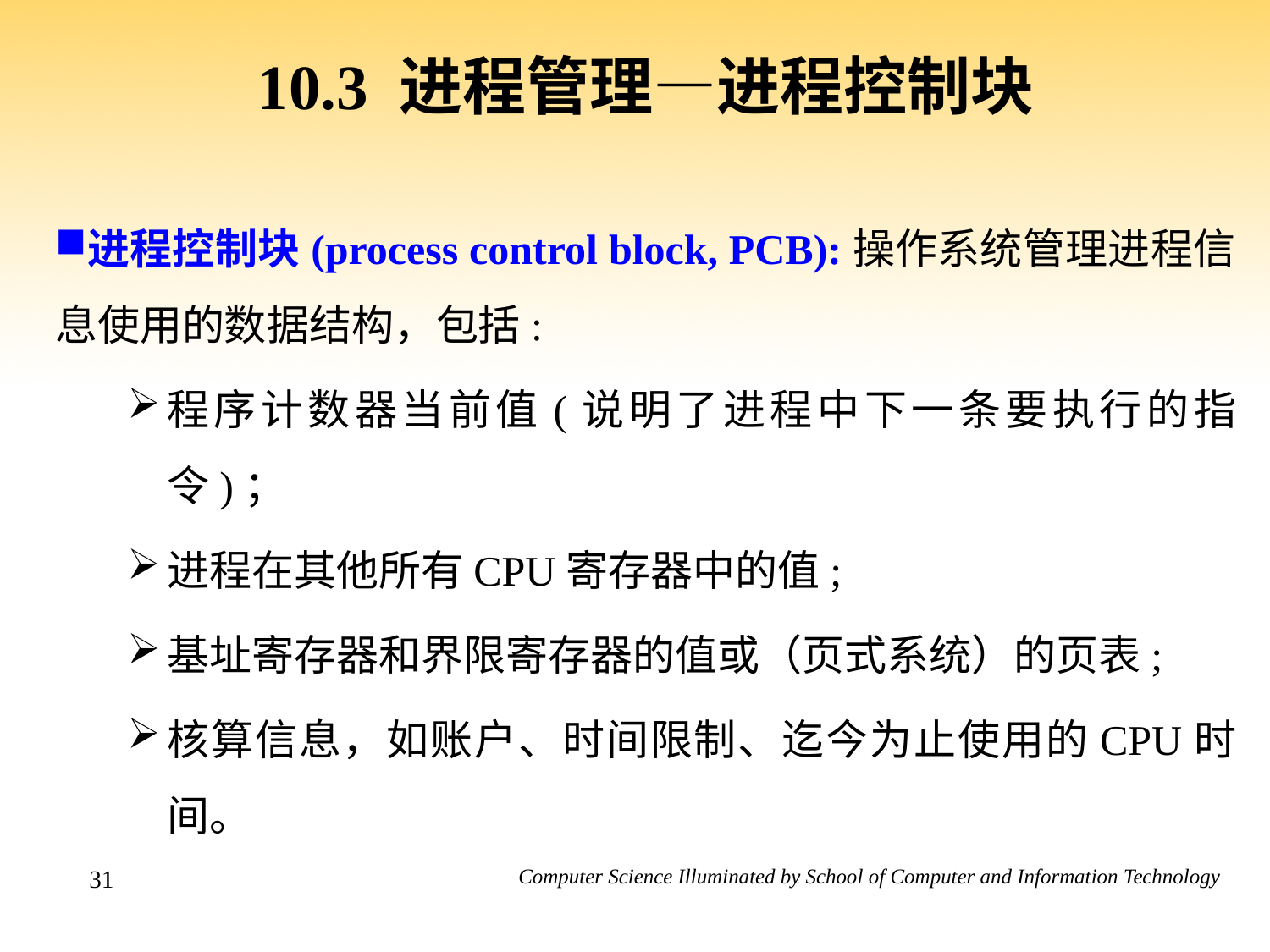

# 10.3 进程管理—进程控制块
进程控制块(process control block, PCB):操作系统管理进程信息使用的数据结构，包括:
程序计数器当前值(说明了进程中下一条要执行的指令)；
进程在其他所有CPU寄存器中的值;
基址寄存器和界限寄存器的值或（页式系统）的页表;
核算信息，如账户、时间限制、迄今为止使用的CPU时间。
31